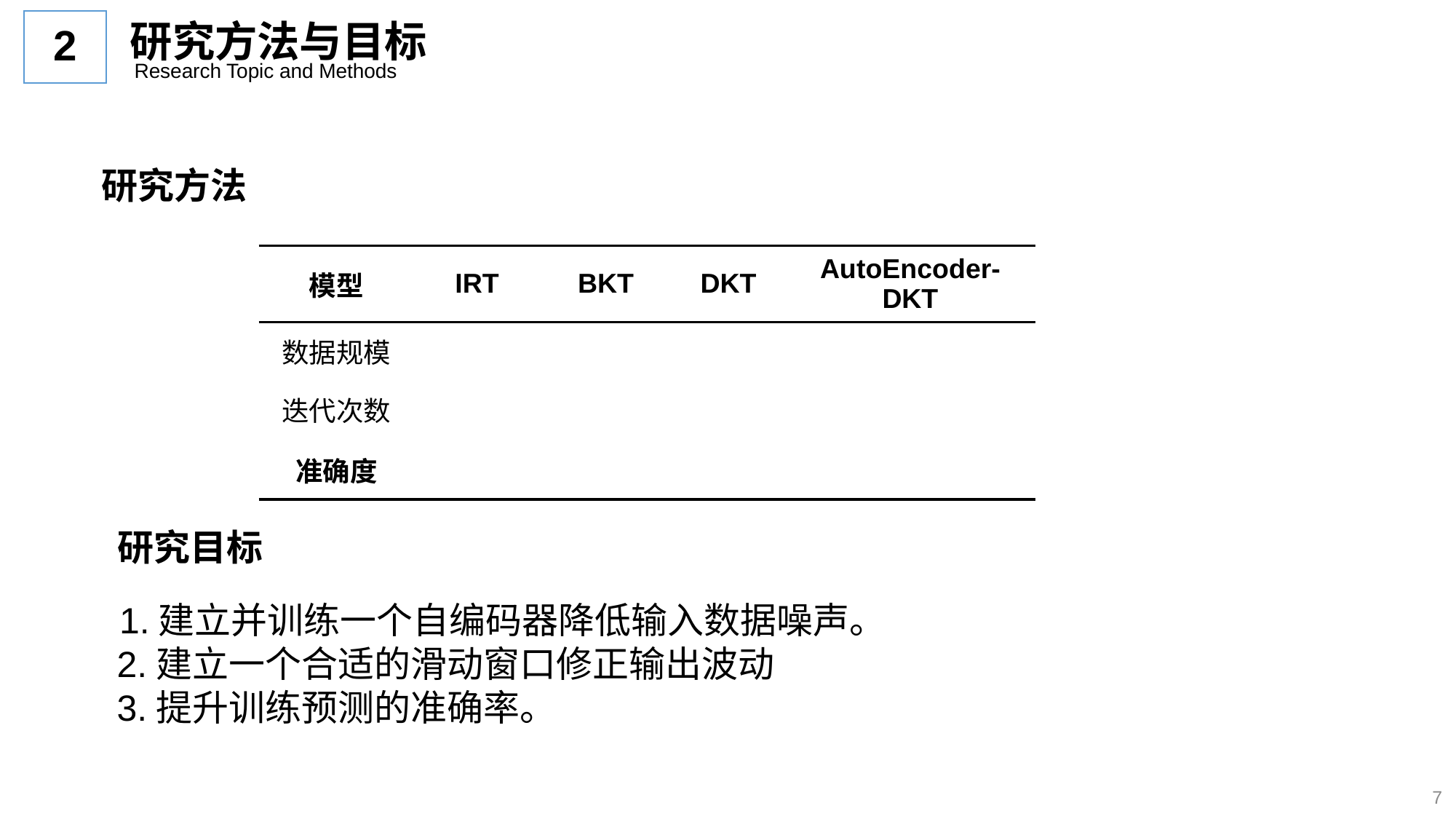

研究方法与目标
Research Topic and Methods

2
研究方法
| 模型 | IRT | BKT | DKT | AutoEncoder-DKT |
| --- | --- | --- | --- | --- |
| 数据规模 |  |  |  |  |
| 迭代次数 |  |  |  |  |
| 准确度 |  |  |  |  |
研究目标
       1.建立并训练一个自编码器降低输入数据噪声。
     2.建立一个合适的滑动窗口修正输出波动
     3.提升训练预测的准确率。

7